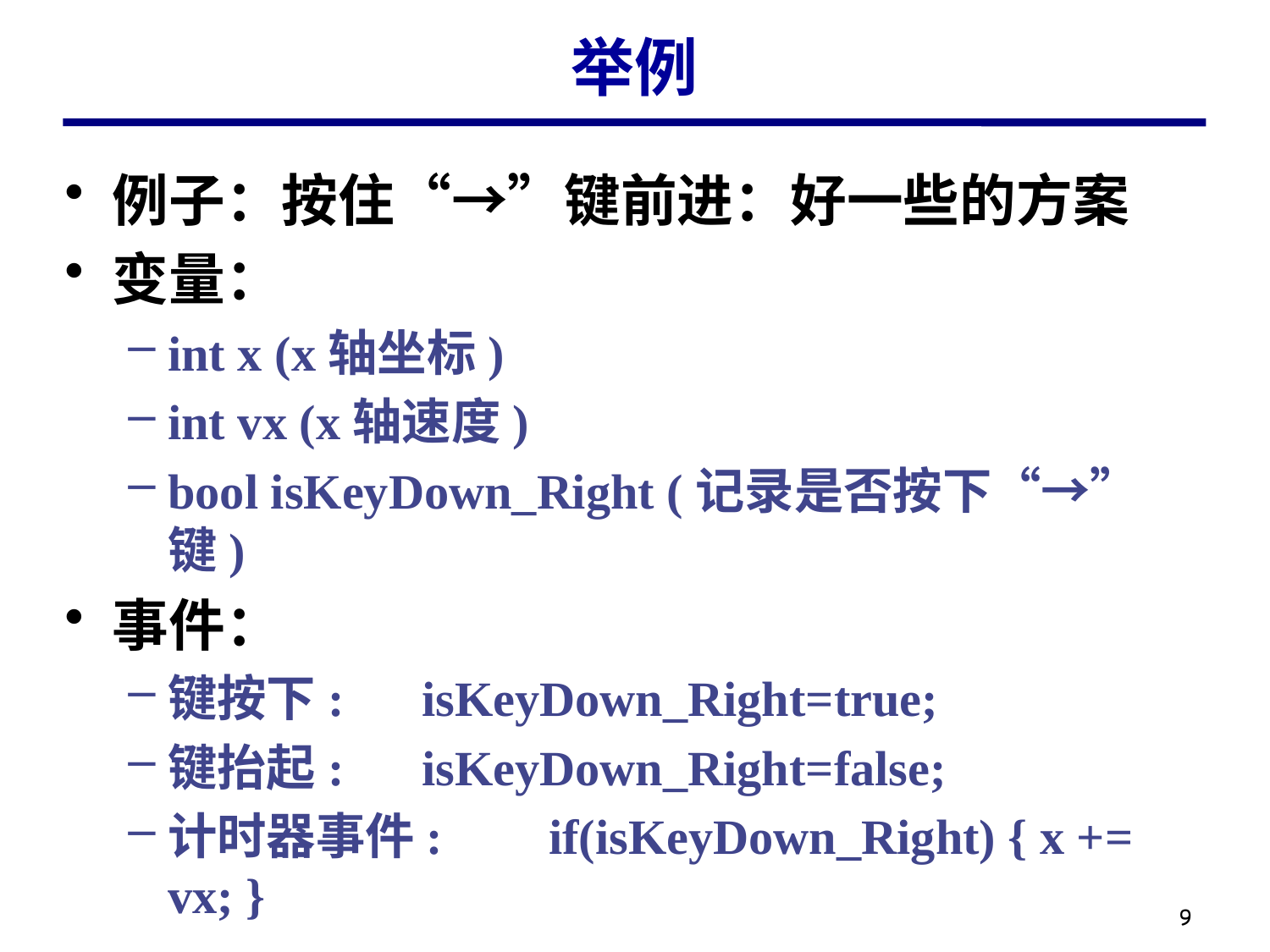

# 举例
例子：按住“→”键前进：好一些的方案
变量：
int x (x轴坐标)
int vx (x轴速度)
bool isKeyDown_Right (记录是否按下“→”键)
事件：
键按下:	isKeyDown_Right=true;
键抬起:	isKeyDown_Right=false;
计时器事件:	if(isKeyDown_Right) { x += vx; }